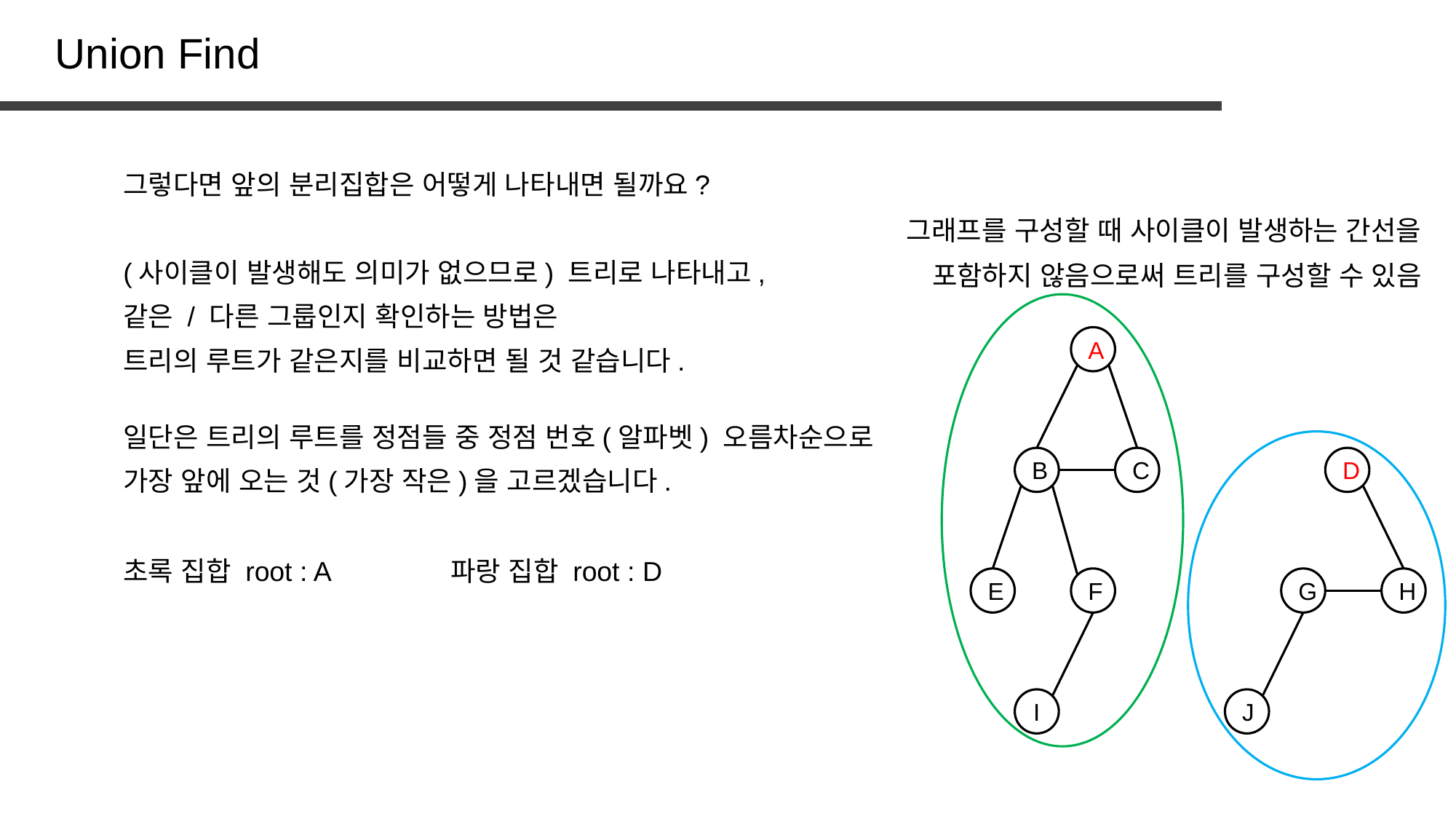

Union Find
그렇다면 앞의 분리집합은 어떻게 나타내면 될까요?
그래프를 구성할 때 사이클이 발생하는 간선을
(사이클이 발생해도 의미가 없으므로) 트리로 나타내고,
포함하지 않음으로써 트리를 구성할 수 있음
같은 / 다른 그룹인지 확인하는 방법은

A
트리의 루트가 같은지를 비교하면 될 것 같습니다.
일단은 트리의 루트를 정점들 중 정점 번호(알파벳) 오름차순으로

B
C
D
가장 앞에 오는 것(가장 작은)을 고르겠습니다.
초록 집합 root : A		파랑 집합 root : D
E
F
G
H
I
J